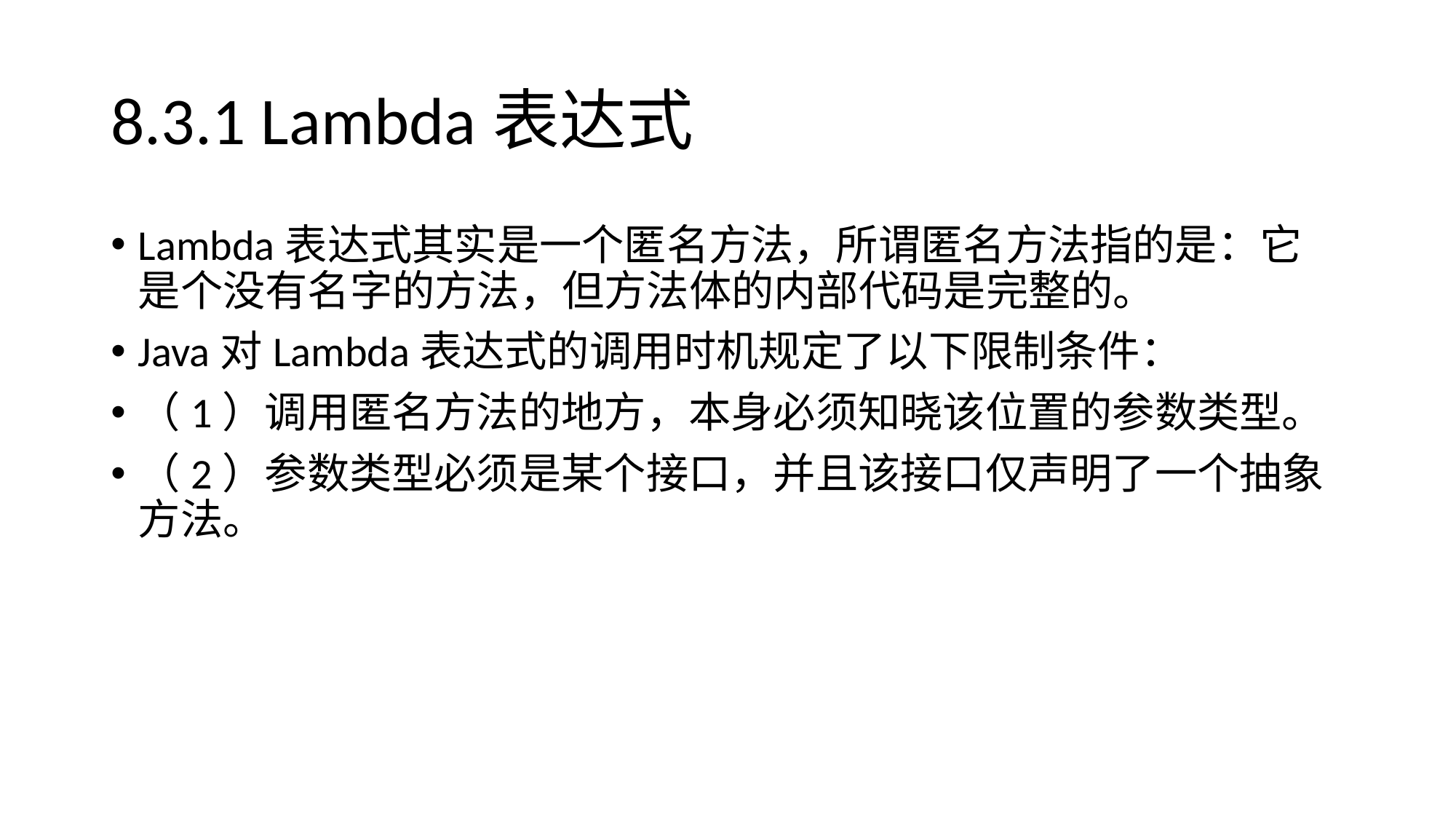

# 8.3.1 Lambda表达式
Lambda表达式其实是一个匿名方法，所谓匿名方法指的是：它是个没有名字的方法，但方法体的内部代码是完整的。
Java对Lambda表达式的调用时机规定了以下限制条件：
（1）调用匿名方法的地方，本身必须知晓该位置的参数类型。
（2）参数类型必须是某个接口，并且该接口仅声明了一个抽象方法。